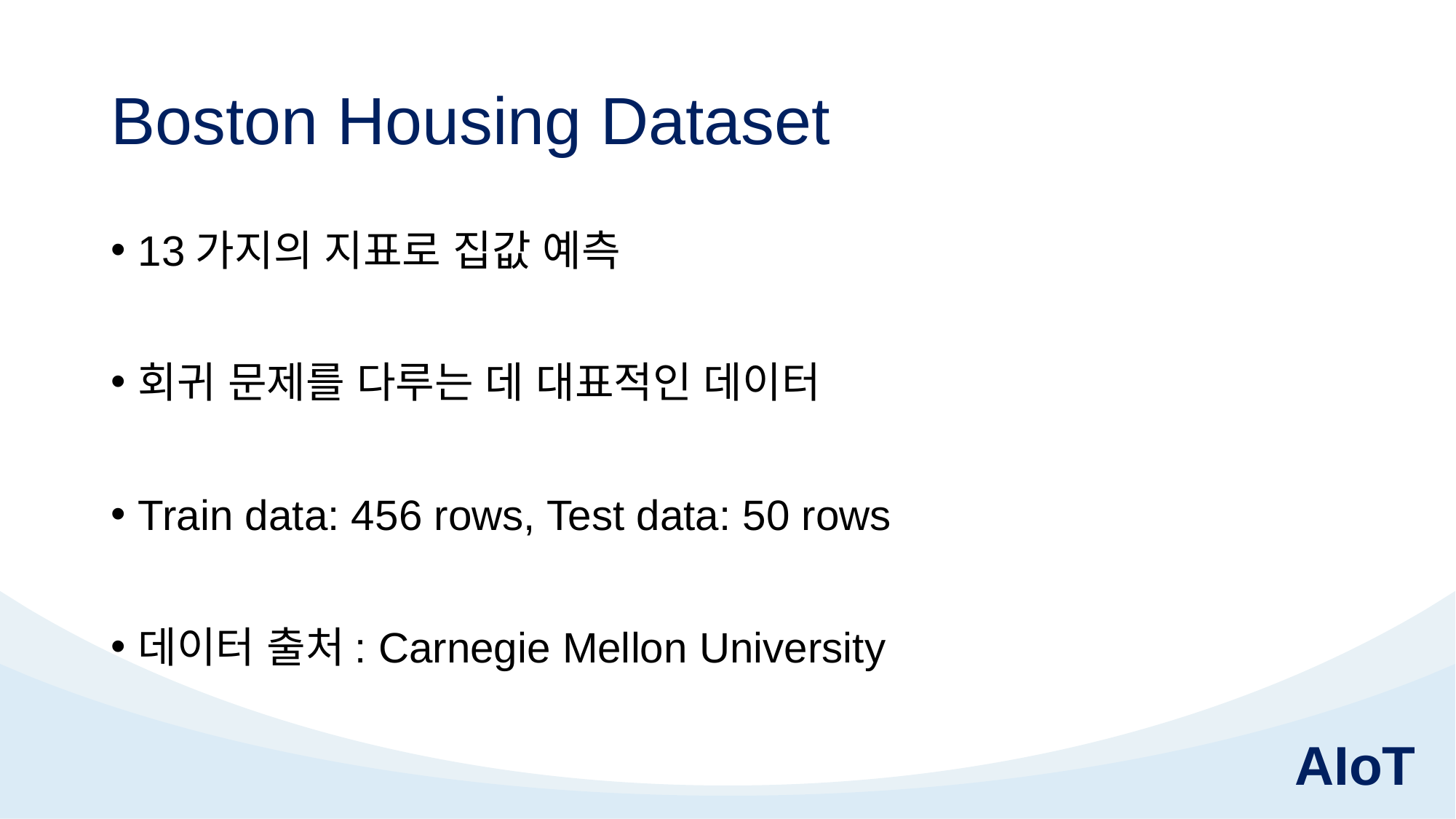

# Boston Housing Dataset
13가지의 지표로 집값 예측

회귀 문제를 다루는 데 대표적인 데이터

Train data: 456 rows, Test data: 50 rows

데이터 출처: Carnegie Mellon University